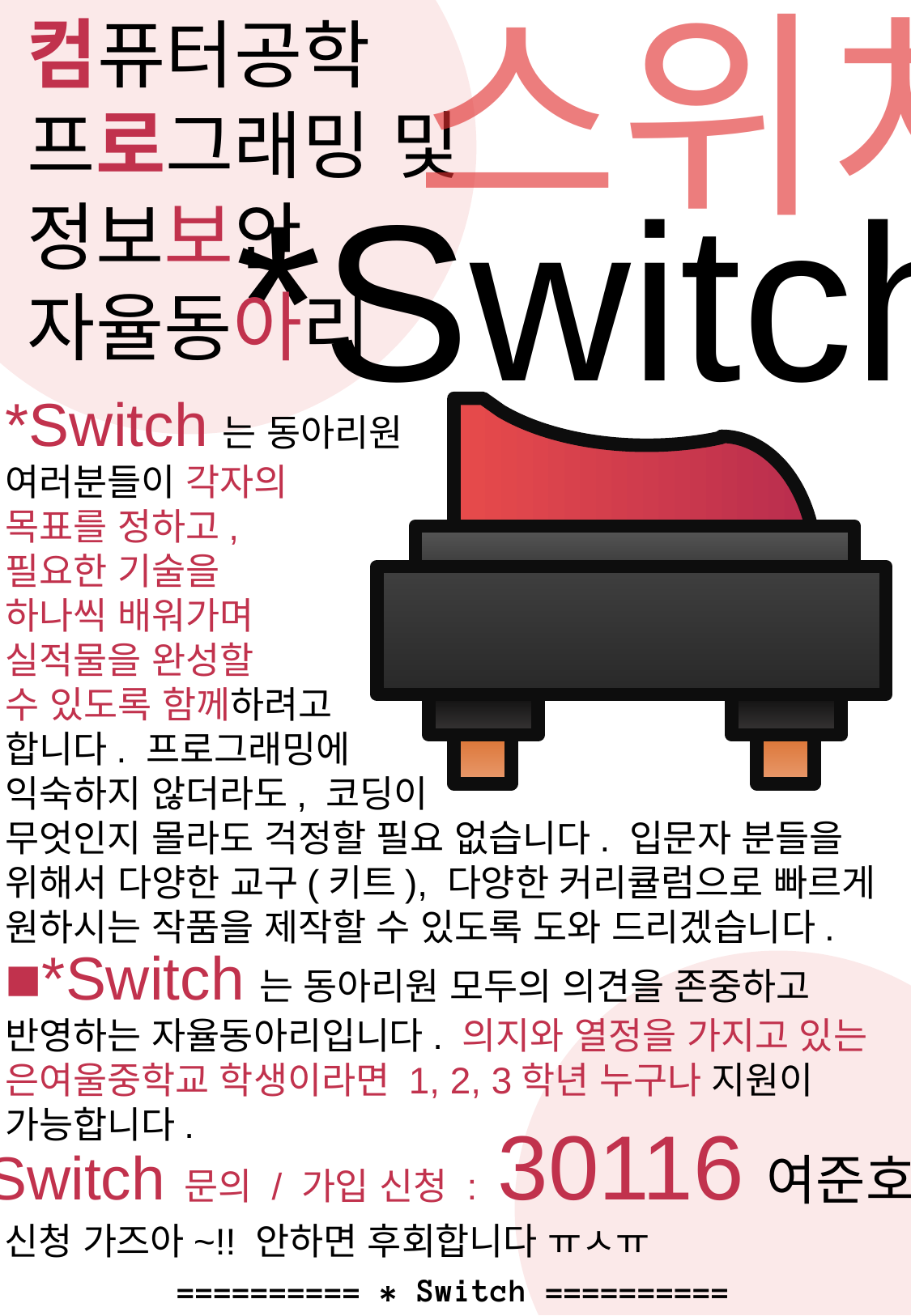

컴퓨터공학
프로그래밍 및
정보보안
자율동아리
스위치
*Switch
*Switch는 동아리원
여러분들이 각자의
목표를 정하고,
필요한 기술을
하나씩 배워가며
실적물을 완성할
수 있도록 함께하려고
합니다. 프로그래밍에
익숙하지 않더라도, 코딩이
무엇인지 몰라도 걱정할 필요 없습니다. 입문자 분들을 위해서 다양한 교구(키트), 다양한 커리큘럼으로 빠르게 원하시는 작품을 제작할 수 있도록 도와 드리겠습니다.

■*Switch는 동아리원 모두의 의견을 존중하고 반영하는 자율동아리입니다. 의지와 열정을 가지고 있는 은여울중학교 학생이라면 1, 2, 3학년 누구나 지원이 가능합니다.

■*Switch 문의 / 가입 신청 :  30116여준호
어서 신청 가즈아~!! 안하면 후회합니다 ㅠㅅㅠ
========== * Switch ==========